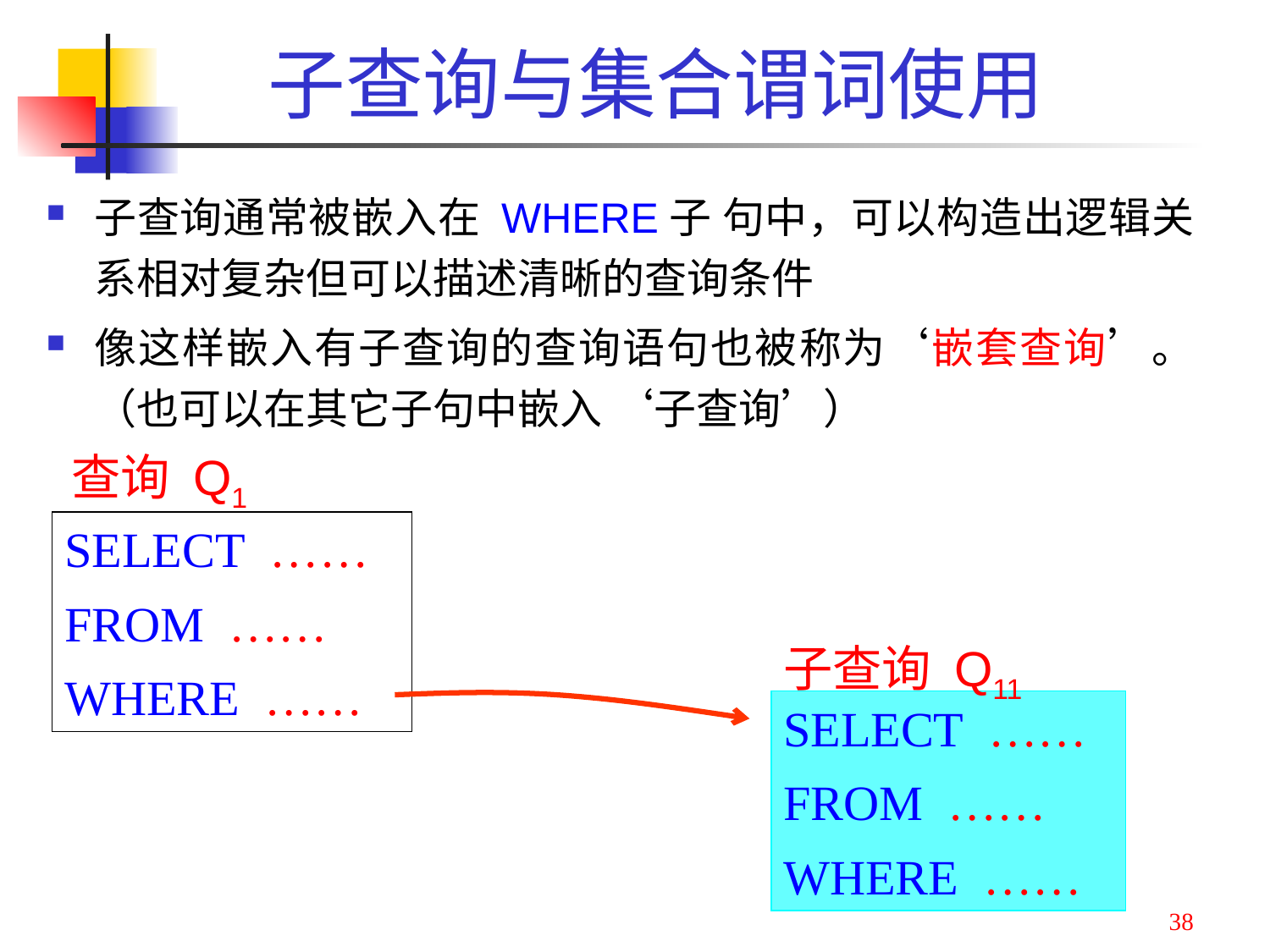

# 子查询与集合谓词使用
子查询通常被嵌入在 WHERE子 句中，可以构造出逻辑关系相对复杂但可以描述清晰的查询条件
像这样嵌入有子查询的查询语句也被称为‘嵌套查询’。（也可以在其它子句中嵌入 ‘子查询’）

查询 Q1
SELECT  ……
FROM  ……
WHERE  ……
子查询 Q11
SELECT  ……
FROM  ……
WHERE  ……

38